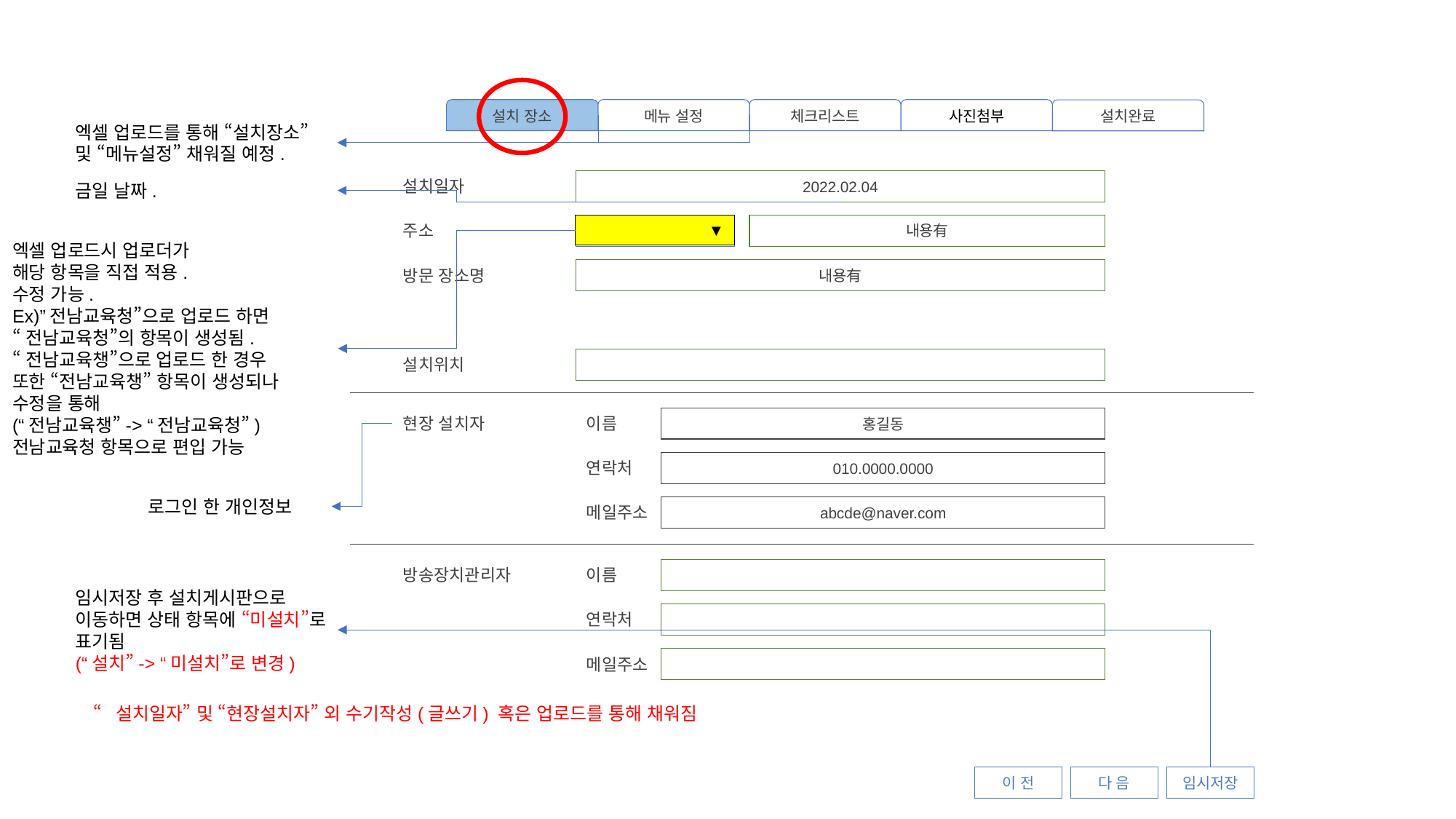

설치 장소
메뉴 설정
체크리스트
사진첨부
설치완료
엑셀 업로드를 통해 “설치장소” 및 “메뉴설정” 채워질 예정.
설치일자
2022.02.04
금일 날짜.
주소
내용有
▼

엑셀 업로드시 업로더가
해당 항목을 직접 적용.
수정 가능.
Ex)”전남교육청”으로 업로드 하면
“전남교육청”의 항목이 생성됨.
“전남교육챙”으로 업로드 한 경우
또한 “전남교육챙” 항목이 생성되나
수정을 통해
(“전남교육챙”-> “전남교육청”)
전남교육청 항목으로 편입 가능
방문 장소명
내용有
설치위치

현장 설치자
이름
홍길동
연락처
010.0000.0000
로그인 한 개인정보
메일주소
abcde@naver.com
방송장치관리자
이름

임시저장 후 설치게시판으로 이동하면 상태 항목에 “미설치”로 표기됨
(“설치”-> “미설치”로 변경)
연락처

메일주소

“설치일자” 및 “현장설치자” 외 수기작성(글쓰기) 혹은 업로드를 통해 채워짐
이 전
다 음
임시저장